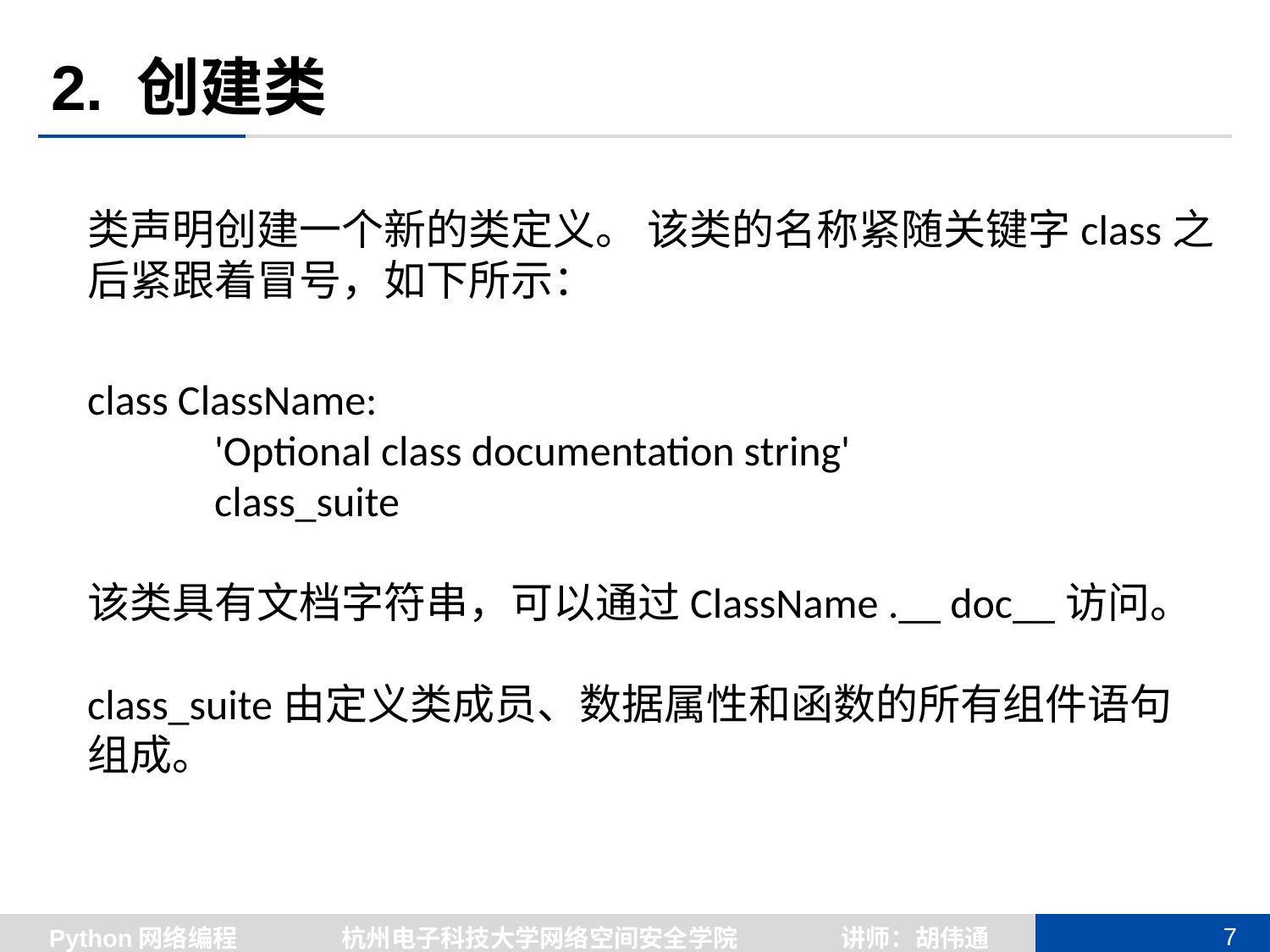

# 2. 创建类
类声明创建一个新的类定义。 该类的名称紧随关键字class之后紧跟着冒号，如下所示：
class ClassName:
	'Optional class documentation string'
 	class_suite

该类具有文档字符串，可以通过ClassName .__ doc__访问。

class_suite由定义类成员、数据属性和函数的所有组件语句组成。